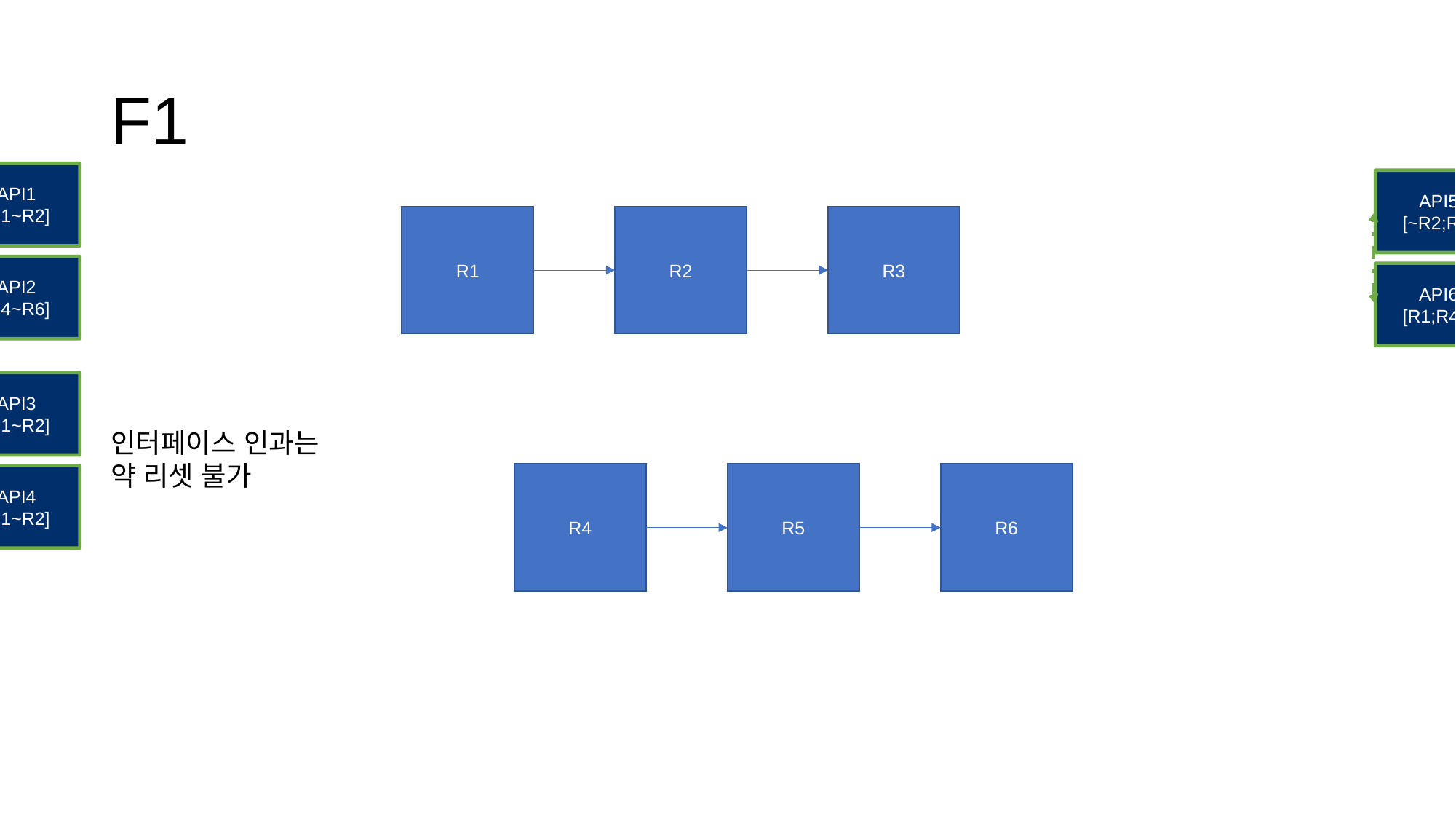

# F1
API1
[R1~R2]
API5
[~R2;R5]
R1
R2
R3
API2
[R4~R6]
API6
[R1;R4~]
API3
[R1~R2]
인터페이스 인과는
약 리셋 불가

R4
R5
R6
API4
[R1~R2]